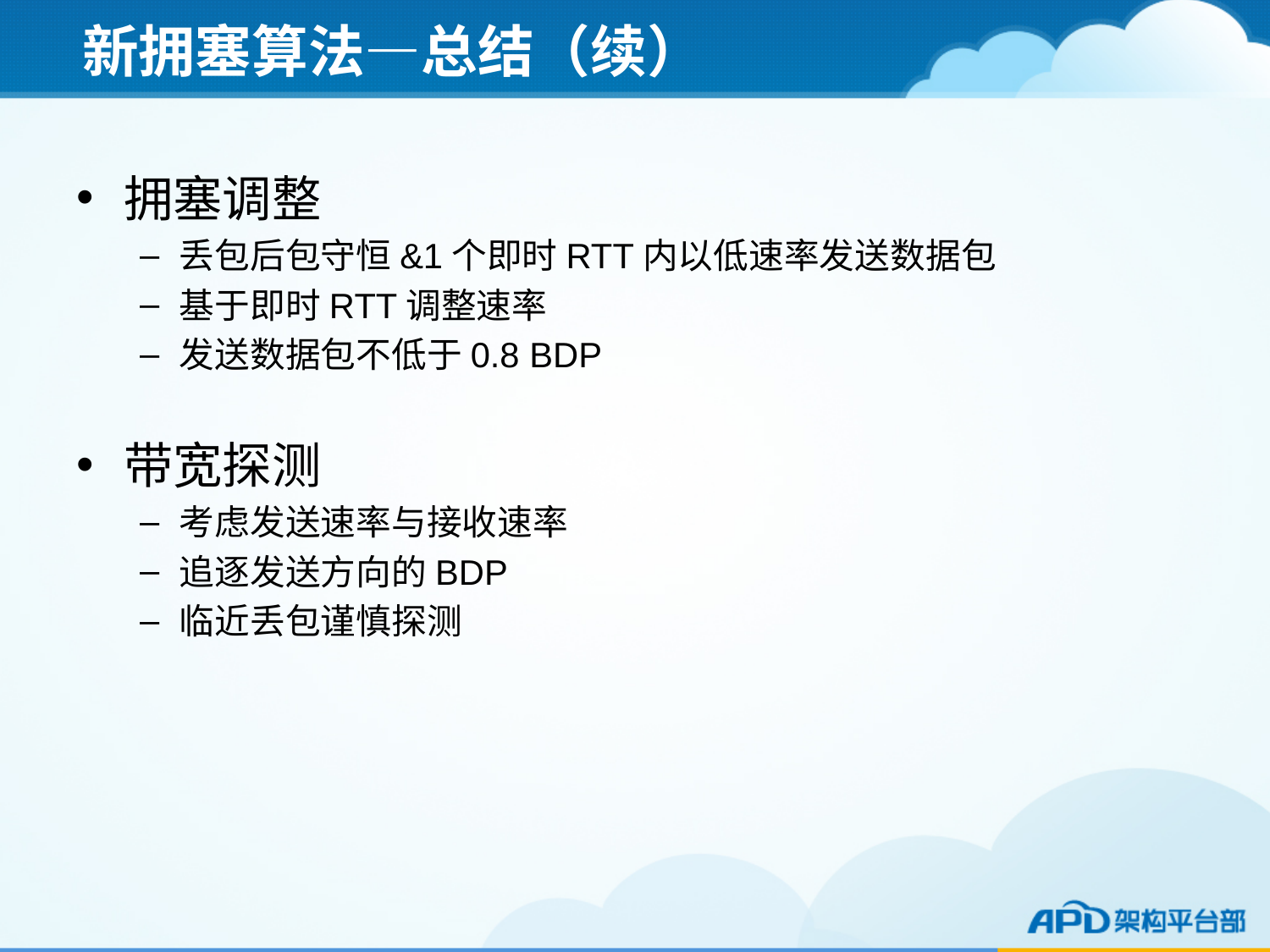

# 新拥塞算法—总结（续）
拥塞调整
丢包后包守恒&1个即时RTT内以低速率发送数据包
基于即时RTT调整速率
发送数据包不低于0.8 BDP

带宽探测
考虑发送速率与接收速率
追逐发送方向的BDP
临近丢包谨慎探测